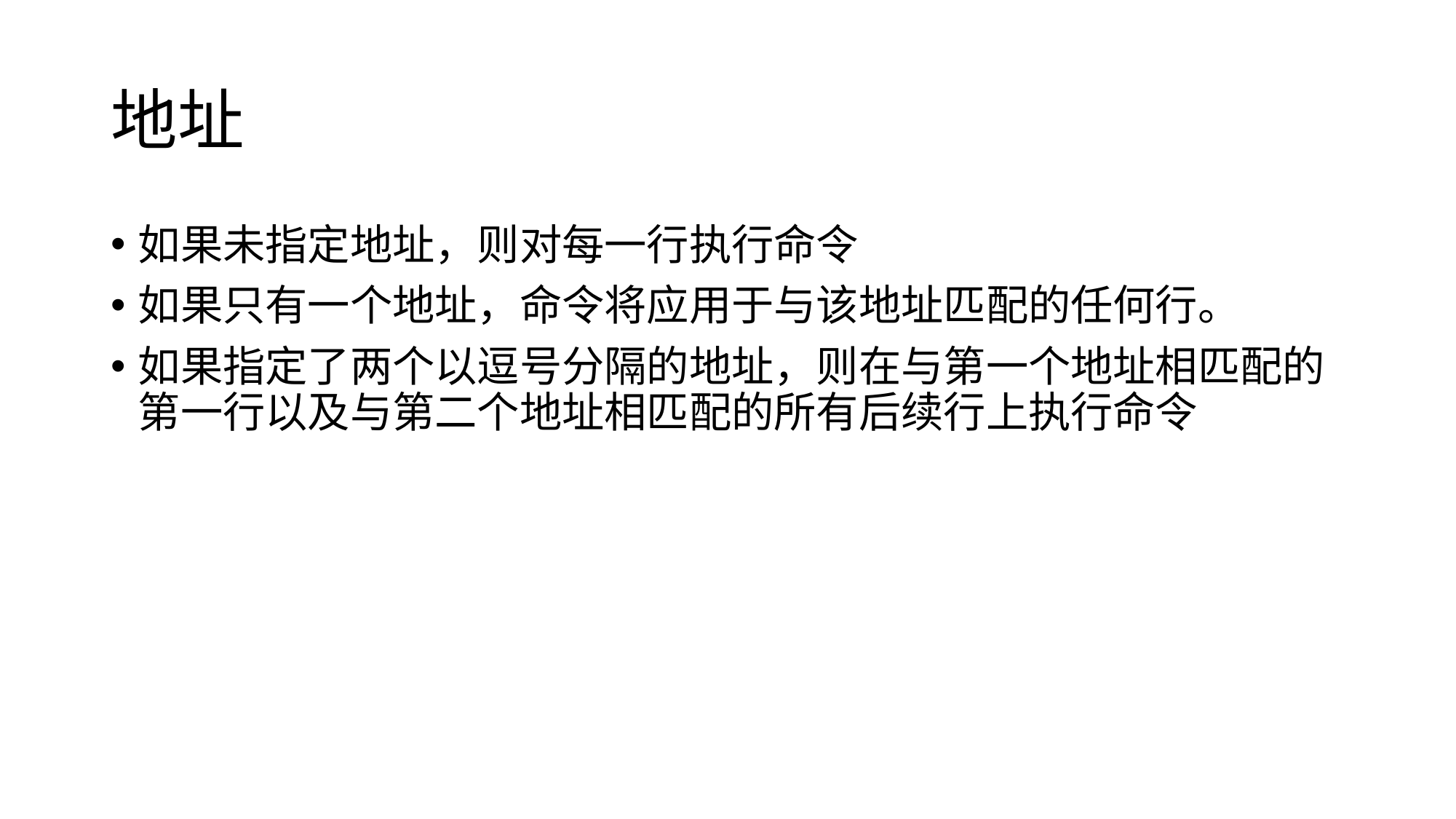

# 地址
如果未指定地址，则对每一行执行命令
如果只有一个地址，命令将应用于与该地址匹配的任何行。
如果指定了两个以逗号分隔的地址，则在与第一个地址相匹配的第一行以及与第二个地址相匹配的所有后续行上执行命令